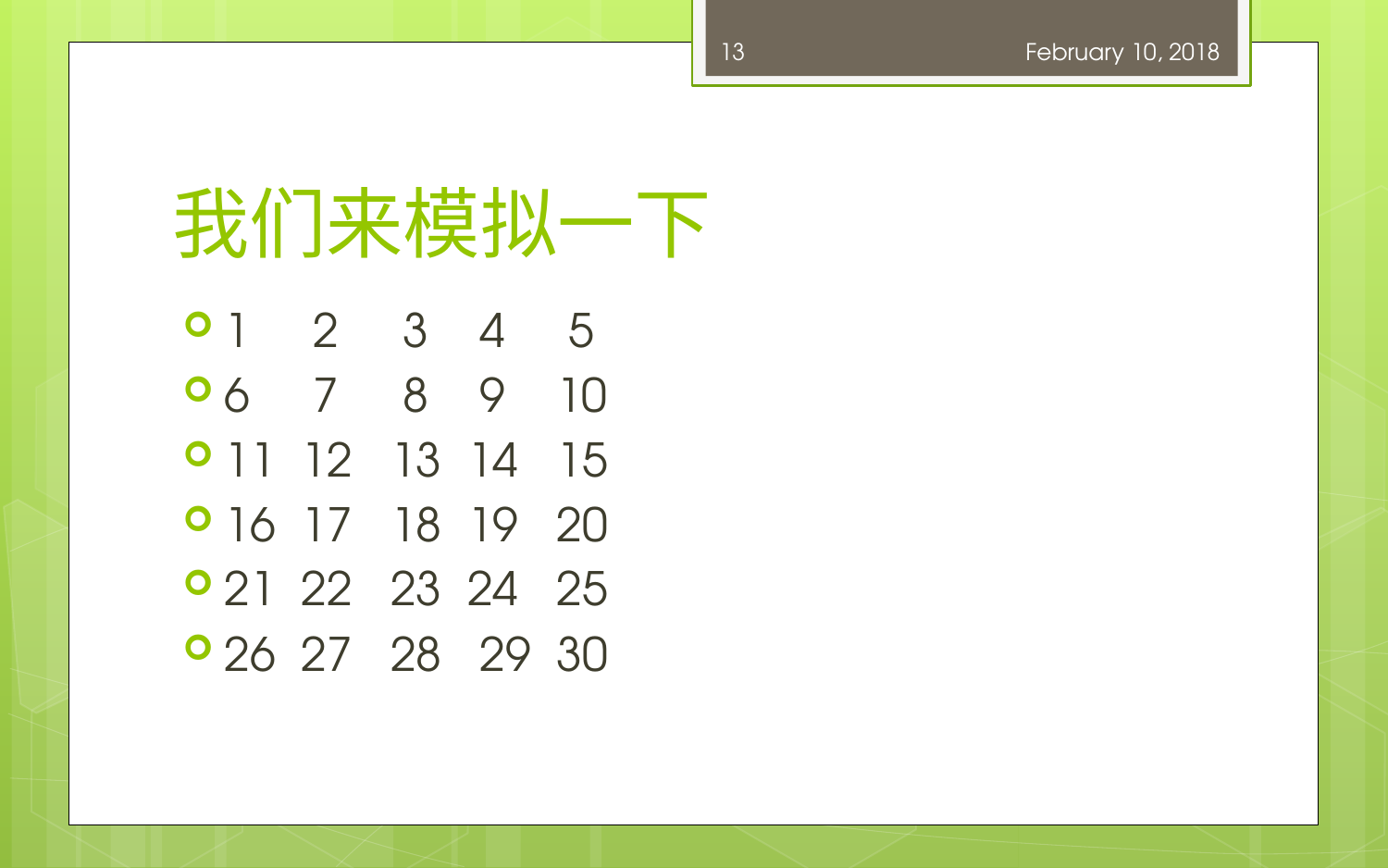

13
February 10, 2018
# 我们来模拟一下
1     2     3    4     5
6     7     8    9    10
11  12   13  14   15
16  17   18  19   20
21  22   23  24   25
26  27   28   29  30